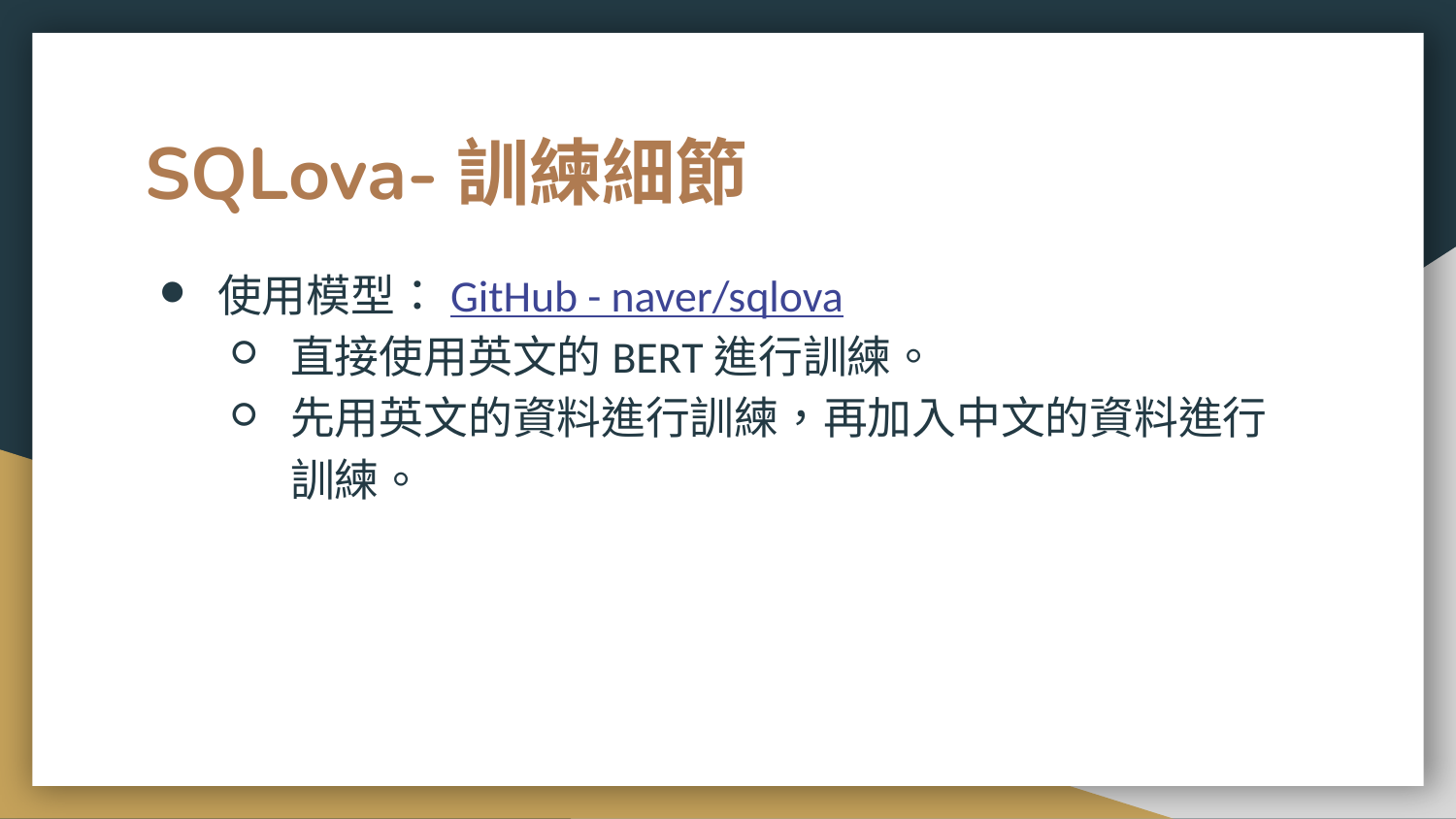

# SQLova-訓練細節
使用模型：GitHub - naver/sqlova
直接使用英文的BERT進行訓練。
先用英文的資料進行訓練，再加入中文的資料進行訓練。